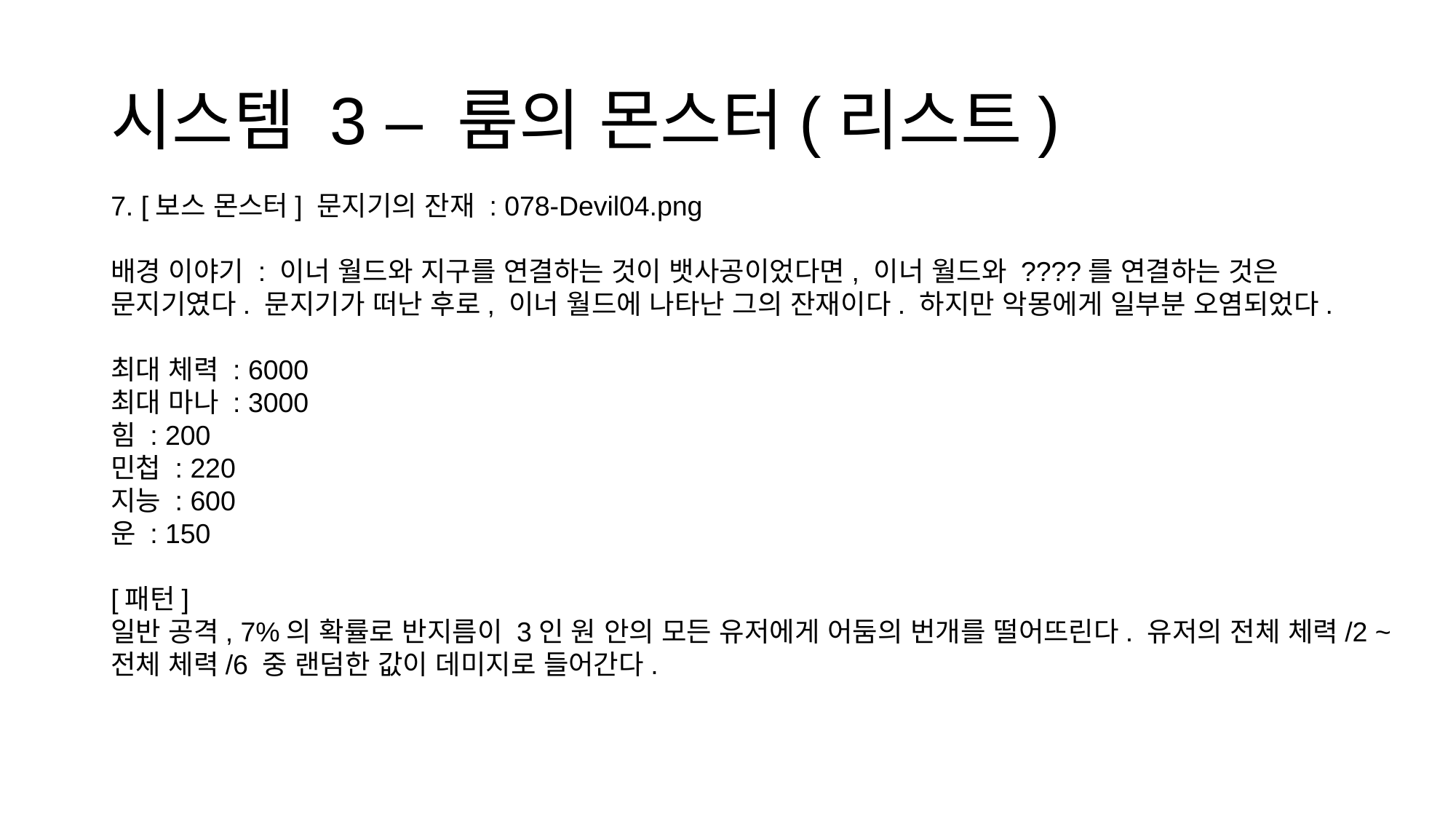

# 시스템 3 – 룸의 몬스터(리스트)
7. [보스 몬스터] 문지기의 잔재 : 078-Devil04.png

배경 이야기 : 이너 월드와 지구를 연결하는 것이 뱃사공이었다면, 이너 월드와 ????를 연결하는 것은 문지기였다. 문지기가 떠난 후로, 이너 월드에 나타난 그의 잔재이다. 하지만 악몽에게 일부분 오염되었다.

최대 체력 : 6000
최대 마나 : 3000
힘 : 200
민첩 : 220
지능 : 600
운 : 150

[패턴]
일반 공격, 7%의 확률로 반지름이 3인 원 안의 모든 유저에게 어둠의 번개를 떨어뜨린다. 유저의 전체 체력/2 ~ 전체 체력/6 중 랜덤한 값이 데미지로 들어간다.